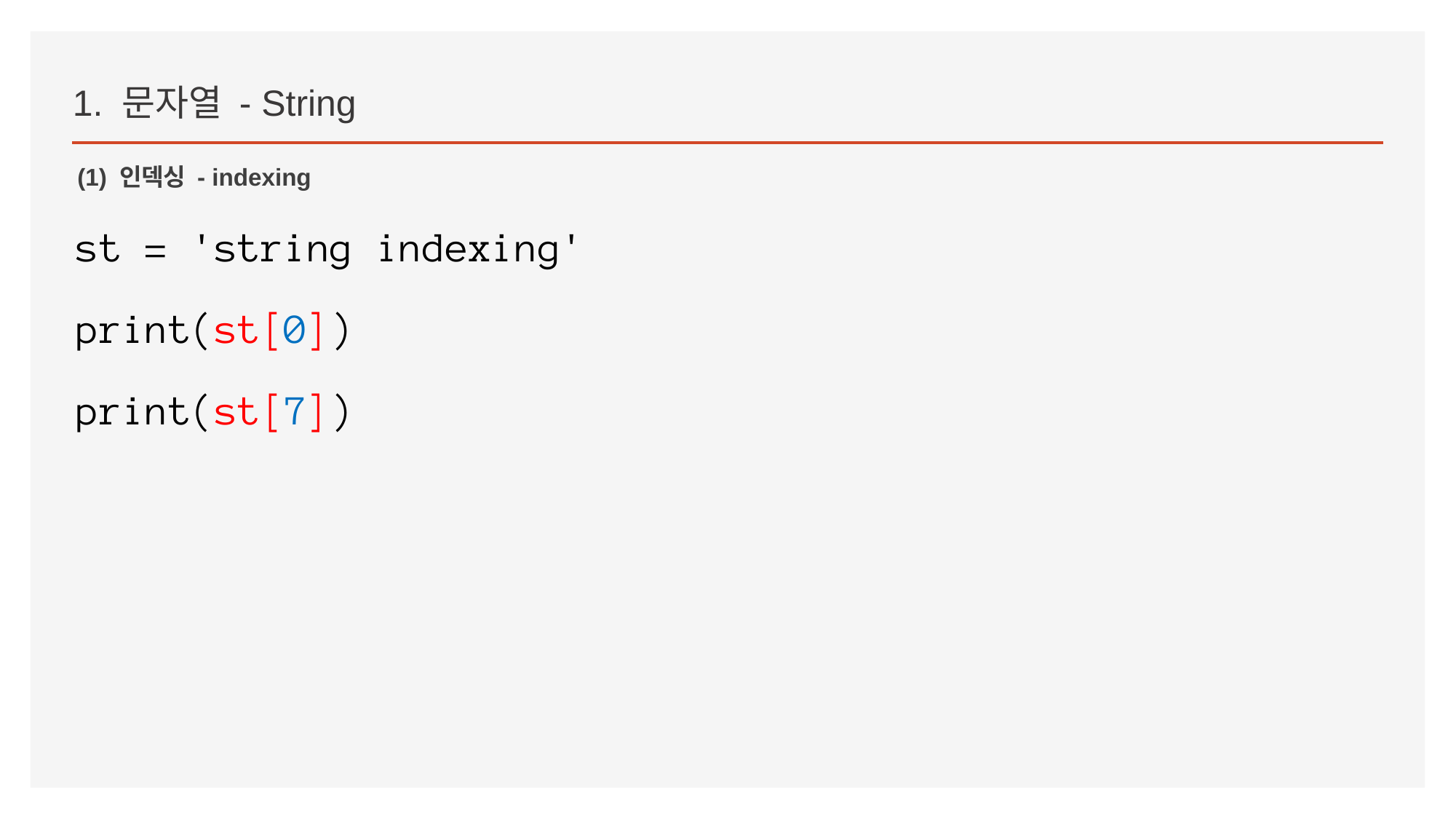

1. 문자열 - String
(1) 인덱싱 - indexing
st = 'string indexing'
print(st[0])
print(st[7])